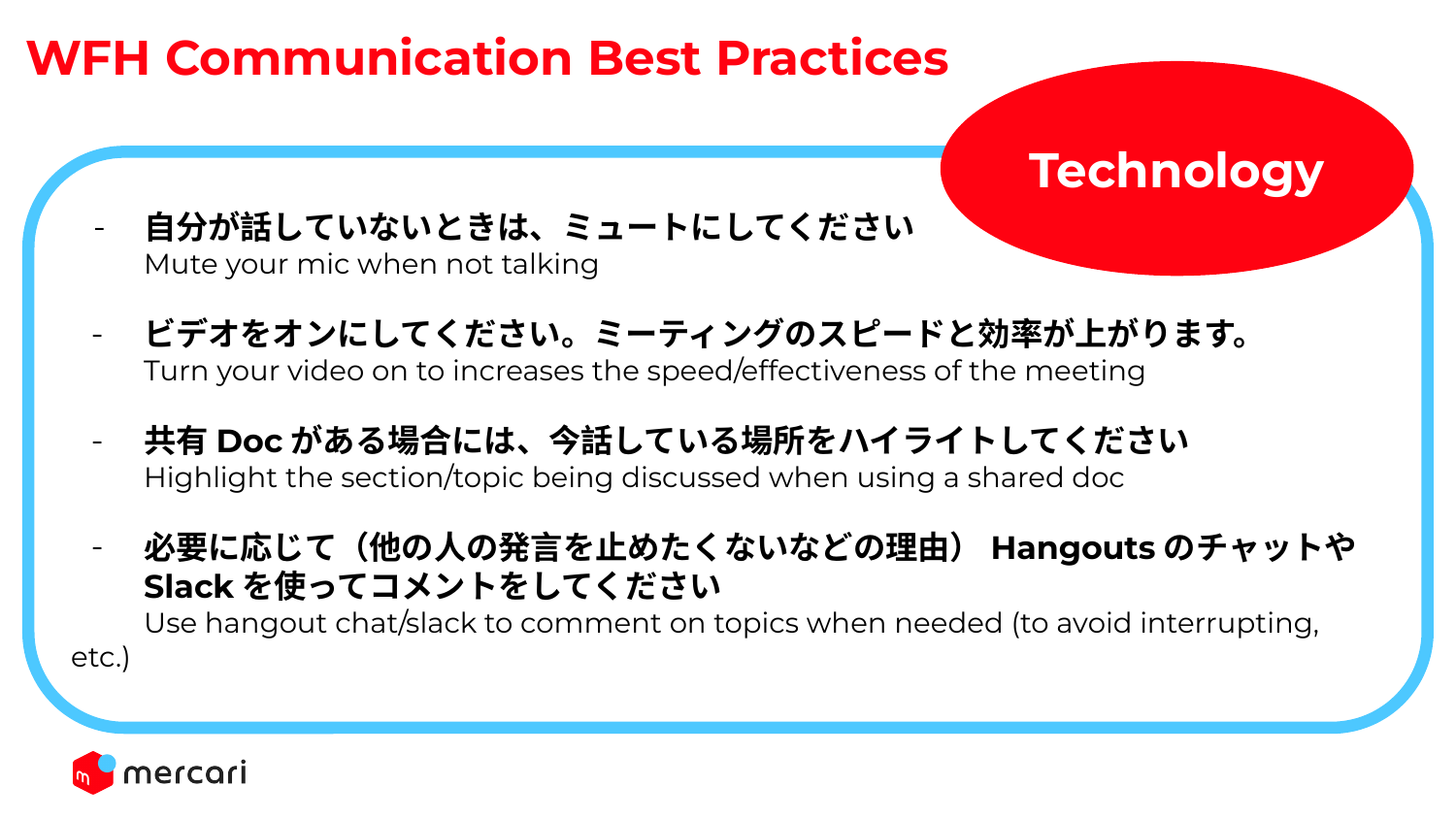

WFH Communication Best Practices
Technology
自分が話していないときは、ミュートにしてください
Mute your mic when not talking

ビデオをオンにしてください。ミーティングのスピードと効率が上がります。
Turn your video on to increases the speed/effectiveness of the meeting

共有Docがある場合には、今話している場所をハイライトしてください
Highlight the section/topic being discussed when using a shared doc

必要に応じて（他の人の発言を止めたくないなどの理由）HangoutsのチャットやSlackを使ってコメントをしてください
Use hangout chat/slack to comment on topics when needed (to avoid interrupting, etc.)